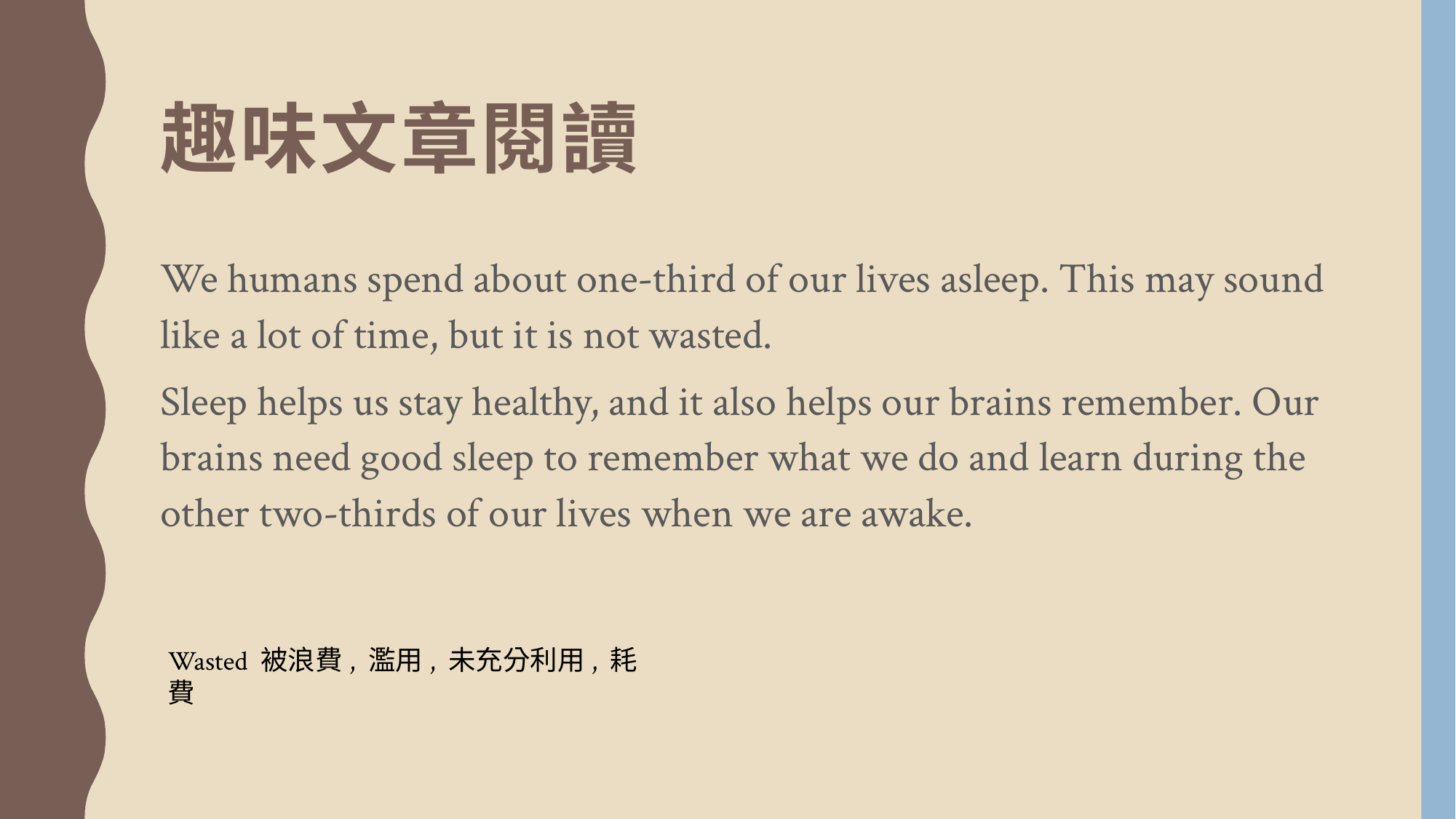

# 趣味文章閱讀
We humans spend about one-third of our lives asleep. This may sound like a lot of time, but it is not wasted.
Sleep helps us stay healthy, and it also helps our brains remember. Our brains need good sleep to remember what we do and learn during the other two-thirds of our lives when we are awake.

Wasted 被浪費, 濫用, 未充分利用, 耗費